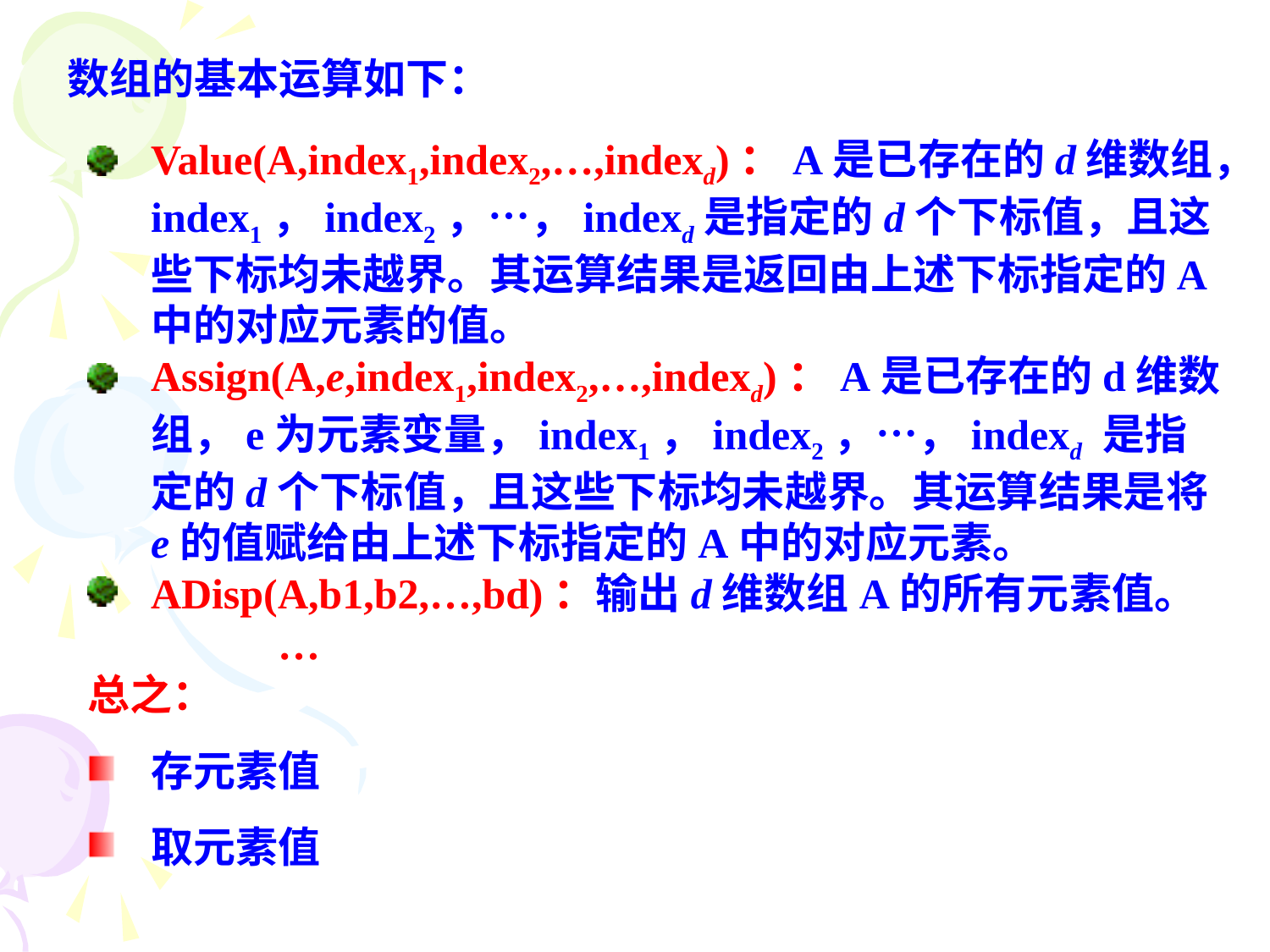

数组的基本运算如下：
Value(A,index1,index2,…,indexd)：A是已存在的d维数组，index1，index2，…，indexd是指定的d个下标值，且这些下标均未越界。其运算结果是返回由上述下标指定的A中的对应元素的值。
Assign(A,e,index1,index2,…,indexd)：A是已存在的d维数组，e为元素变量，index1，index2，…，indexd 是指定的d个下标值，且这些下标均未越界。其运算结果是将e的值赋给由上述下标指定的A中的对应元素。
ADisp(A,b1,b2,…,bd)：输出d维数组A的所有元素值。
		…
总之：
存元素值
取元素值